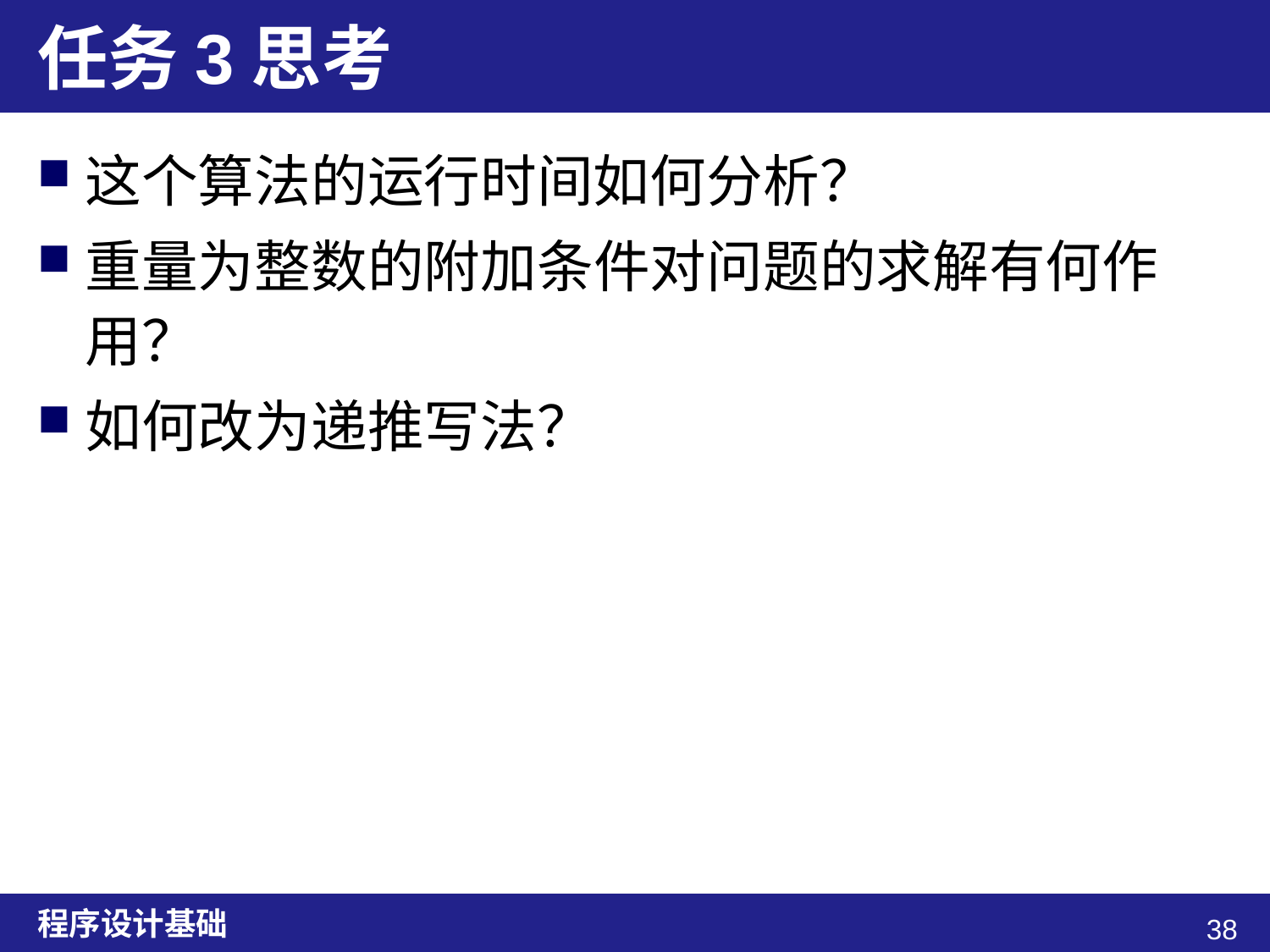

# 任务3思考
这个算法的运行时间如何分析？
重量为整数的附加条件对问题的求解有何作用？
如何改为递推写法？